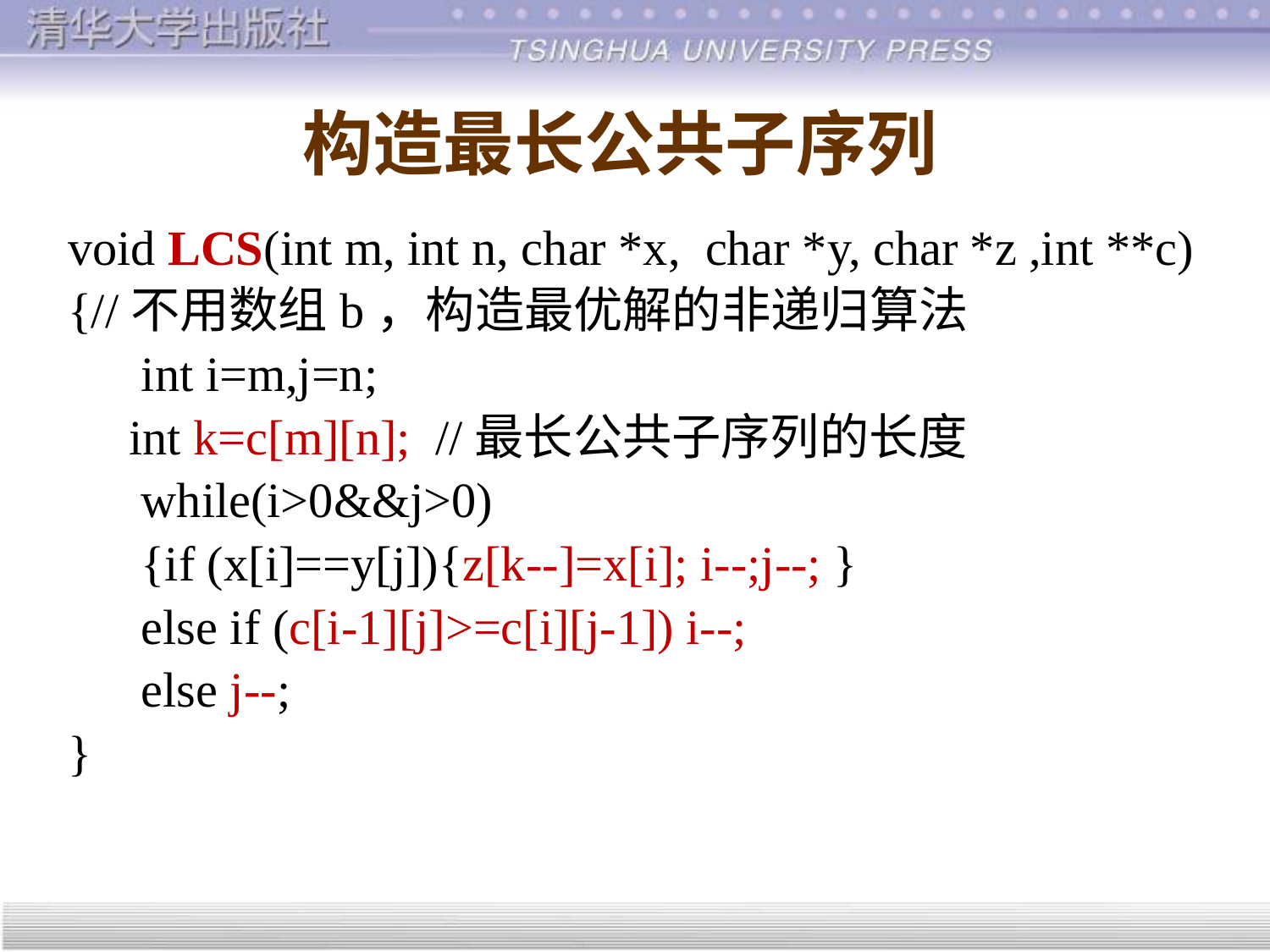

构造最长公共子序列
void LCS(int m, int n, char *x,  char *y, char *z ,int **c)
{//不用数组b，构造最优解的非递归算法
      int i=m,j=n;
     int k=c[m][n];  //最长公共子序列的长度
      while(i>0&&j>0)
      {if (x[i]==y[j]){z[k--]=x[i]; i--;j--; }
      else if (c[i-1][j]>=c[i][j-1]) i--;
      else j--;
}
53